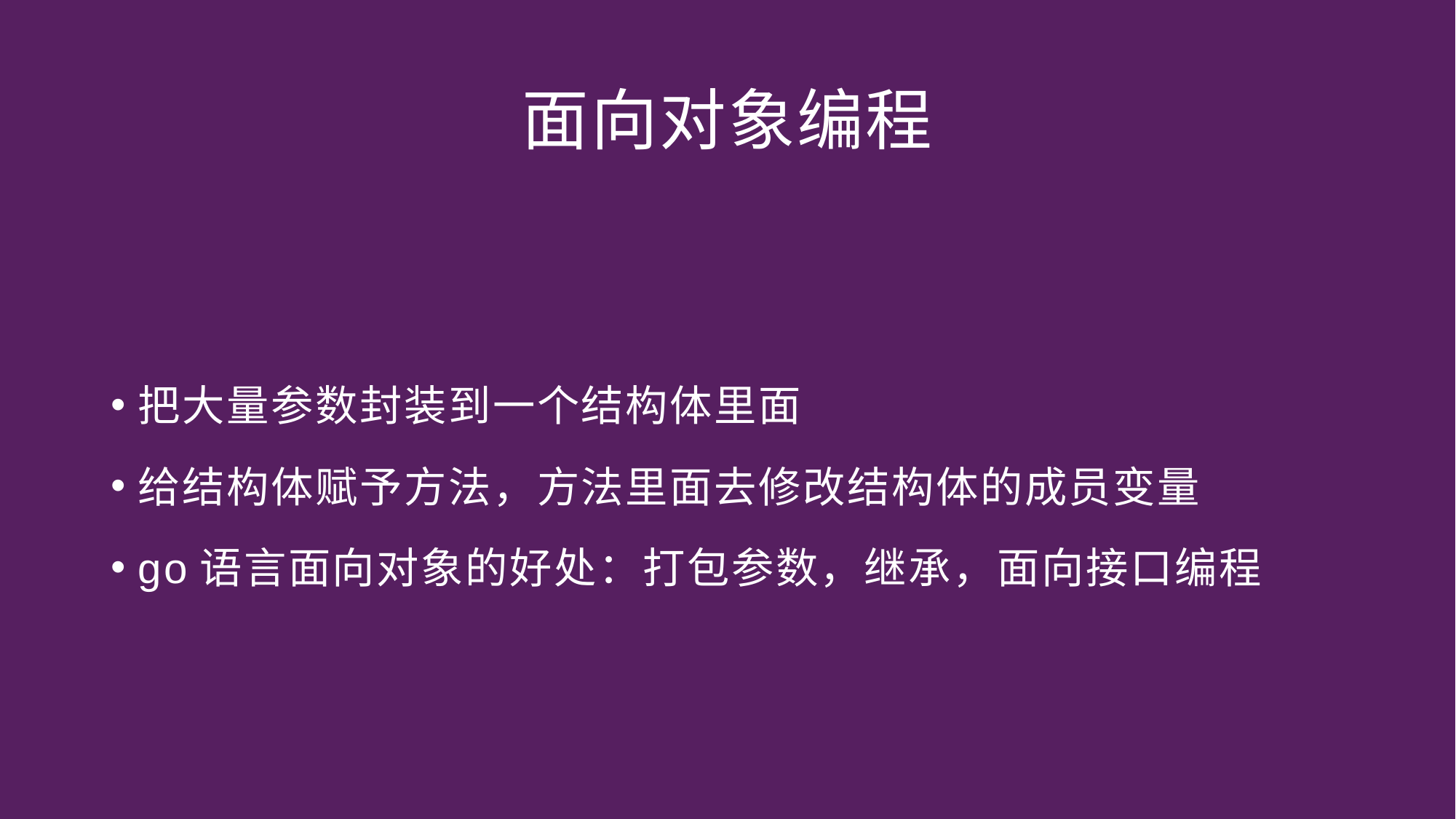

# 面向对象编程
把大量参数封装到一个结构体里面
给结构体赋予方法，方法里面去修改结构体的成员变量
go语言面向对象的好处：打包参数，继承，面向接口编程